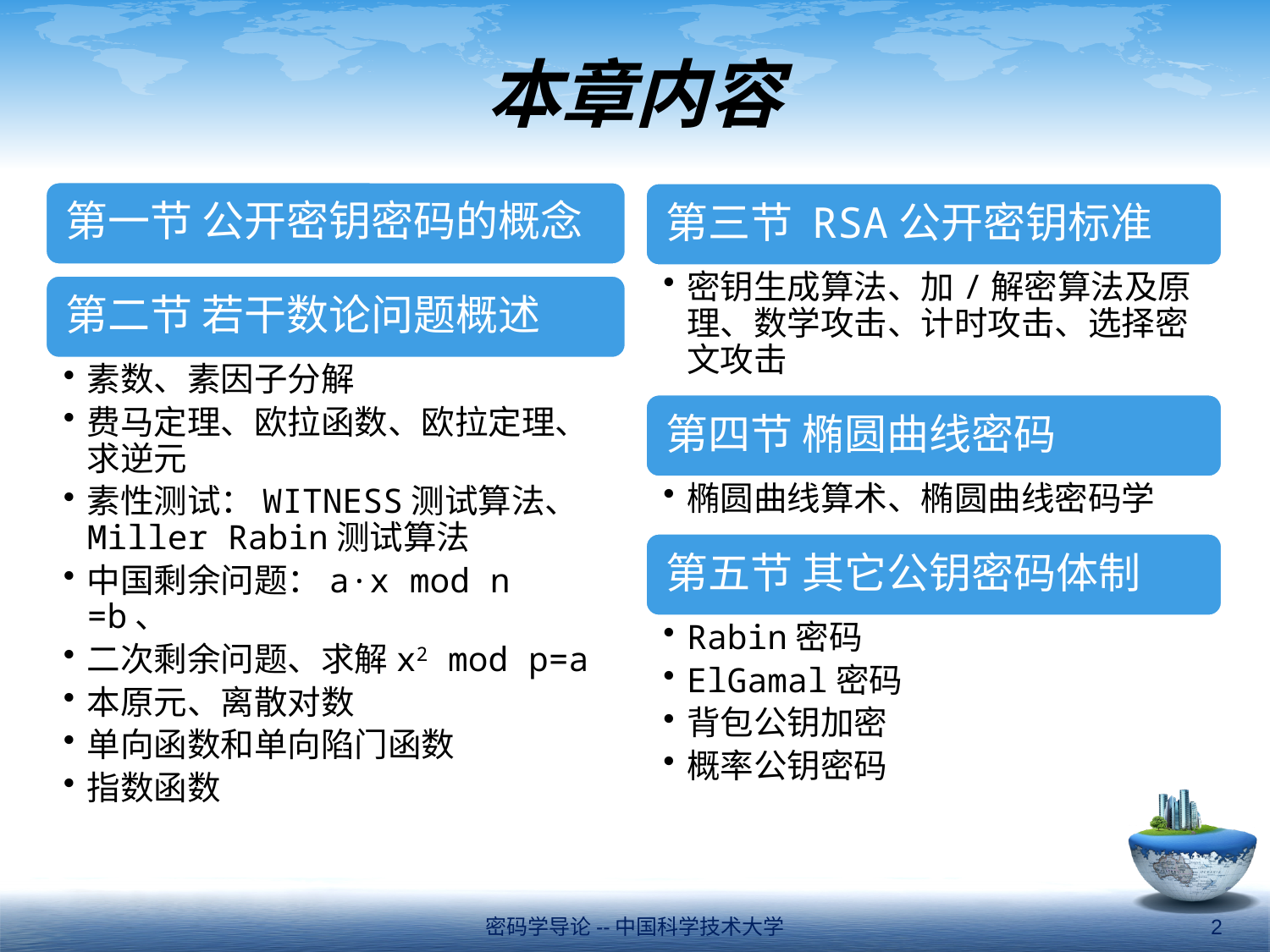

# 本章内容
第三节 RSA公开密钥标准
密钥生成算法、加/解密算法及原理、数学攻击、计时攻击、选择密文攻击
第四节 椭圆曲线密码
椭圆曲线算术、椭圆曲线密码学
第五节 其它公钥密码体制
Rabin密码
ElGamal密码
背包公钥加密
概率公钥密码
第一节 公开密钥密码的概念
第二节 若干数论问题概述
素数、素因子分解
费马定理、欧拉函数、欧拉定理、求逆元
素性测试：WITNESS测试算法、Miller Rabin测试算法
中国剩余问题：a·x mod n =b、
二次剩余问题、求解x2 mod p=a
本原元、离散对数
单向函数和单向陷门函数
指数函数
密码学导论--中国科学技术大学
2